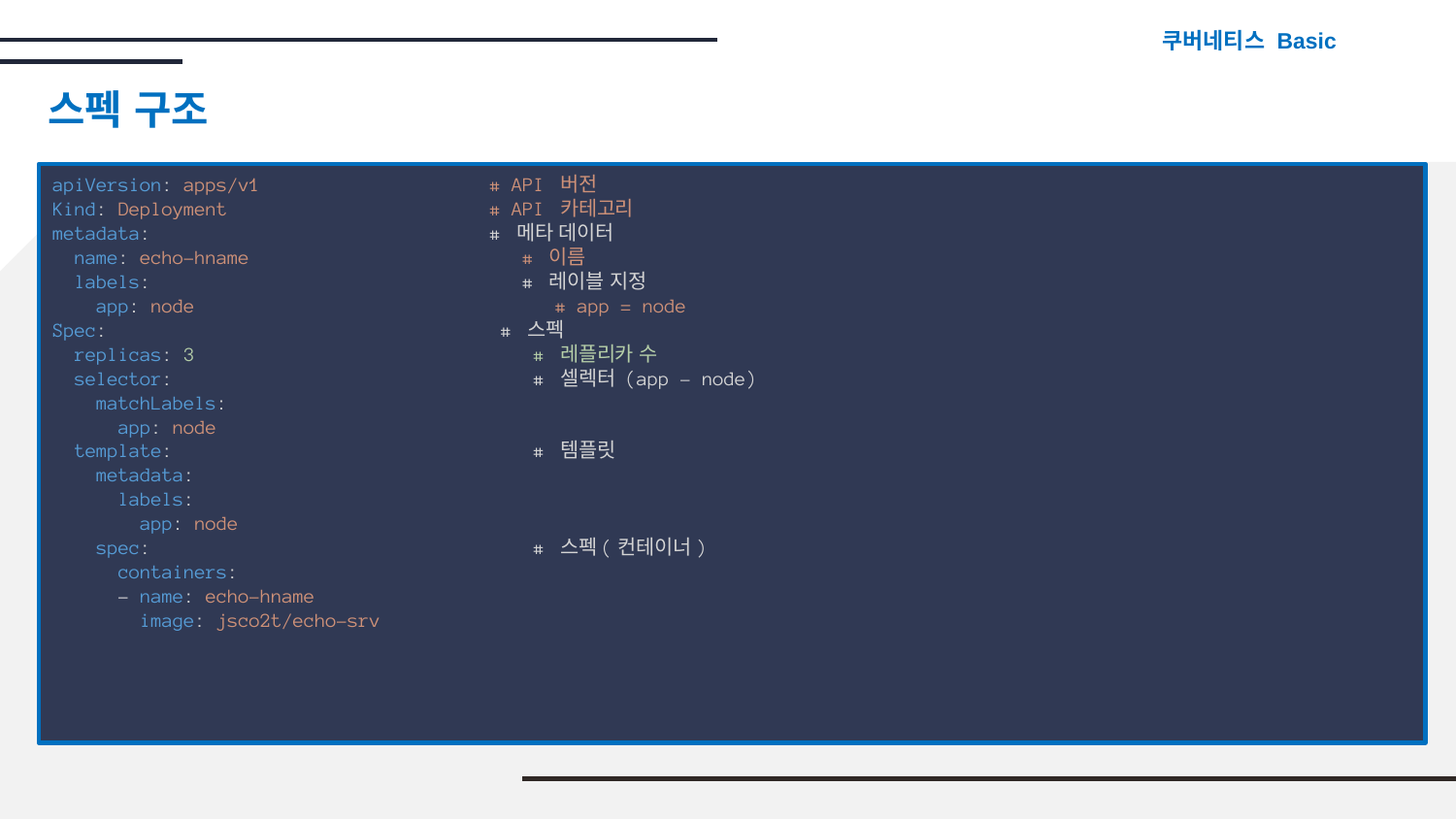

쿠버네티스 Basic
스펙 구조

apiVersion: apps/v1                     # API 버전
Kind: Deployment                        # API 카테고리
metadata:                               # 메타 데이터
  name: echo-hname                         # 이름
  labels:                                  # 레이블 지정
    app: node                                 # app = node
Spec:                                    # 스펙
  replicas: 3                               # 레플리카 수
  selector:                                 # 셀렉터 (app – node)
    matchLabels:
      app: node
  template:                                 # 템플릿
    metadata:
      labels:
        app: node
    spec:                                   # 스펙(컨테이너)
      containers:
      - name: echo-hname
        image: jsco2t/echo-srv